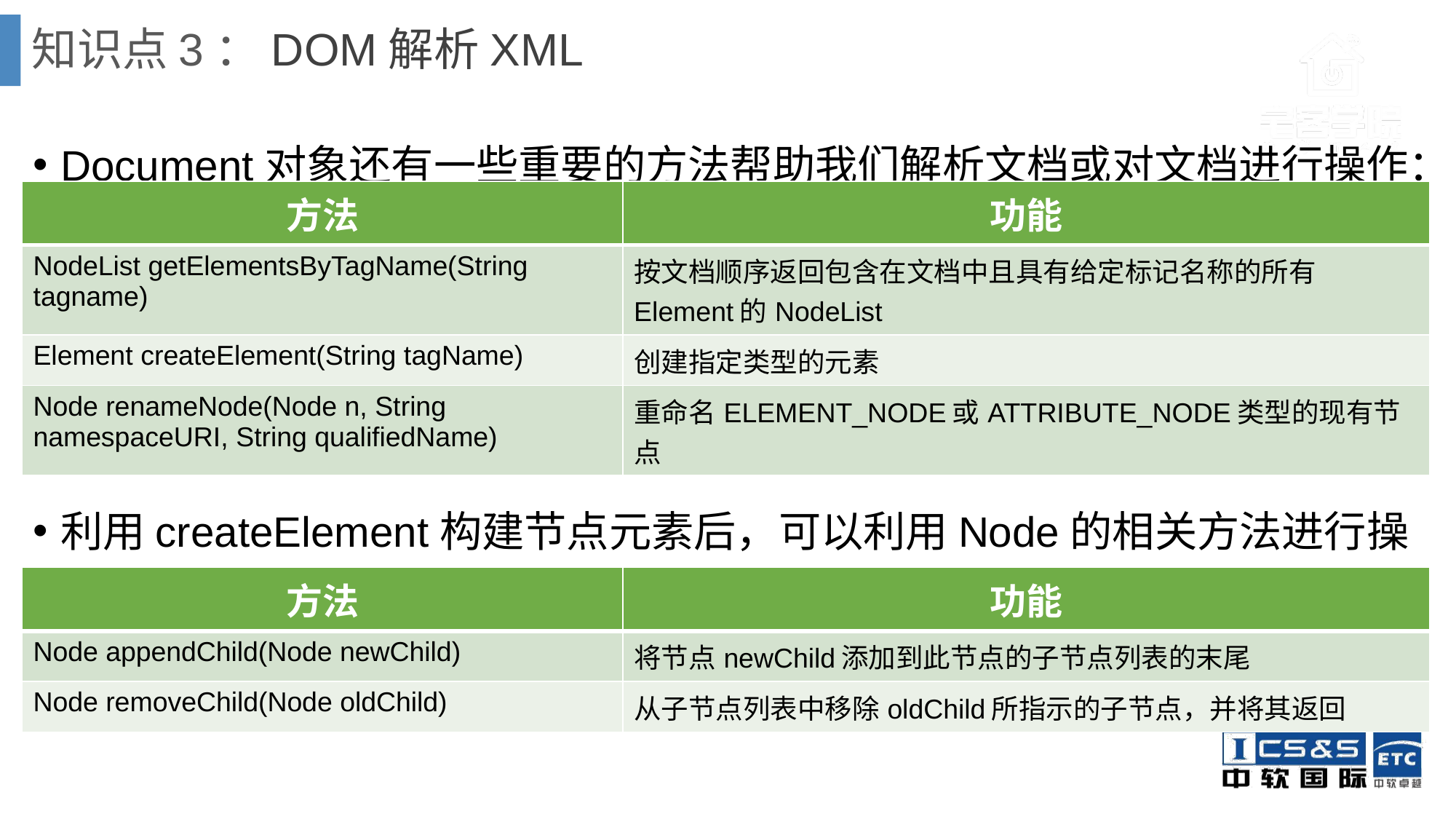

# 知识点3：DOM解析XML
Document对象还有一些重要的方法帮助我们解析文档或对文档进行操作：

利用createElement构建节点元素后，可以利用Node的相关方法进行操作：
| 方法 | 功能 |
| --- | --- |
| NodeList getElementsByTagName(String tagname) | 按文档顺序返回包含在文档中且具有给定标记名称的所有Element的NodeList |
| Element createElement(String tagName) | 创建指定类型的元素 |
| Node renameNode(Node n, String namespaceURI, String qualifiedName) | 重命名ELEMENT\_NODE或ATTRIBUTE\_NODE类型的现有节点 |
| 方法 | 功能 |
| --- | --- |
| Node appendChild(Node newChild) | 将节点newChild添加到此节点的子节点列表的末尾 |
| Node removeChild(Node oldChild) | 从子节点列表中移除oldChild所指示的子节点，并将其返回 |